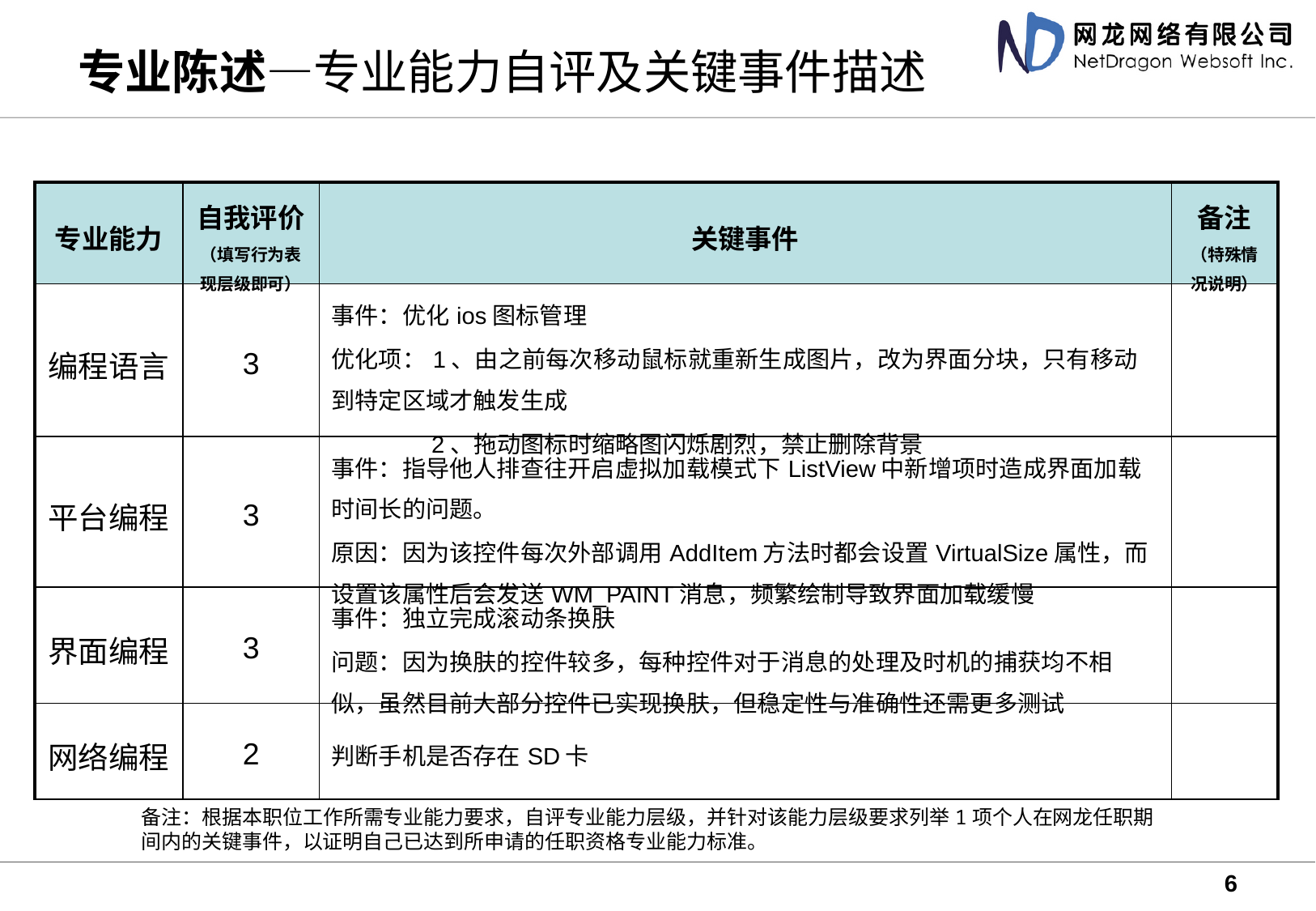

# 专业陈述—专业能力自评及关键事件描述
| 专业能力 | 自我评价 （填写行为表现层级即可） | 关键事件 | 备注 （特殊情况说明） |
| --- | --- | --- | --- |
| 编程语言 | 3 | 事件：优化ios图标管理 优化项：1、由之前每次移动鼠标就重新生成图片，改为界面分块，只有移动到特定区域才触发生成 2、拖动图标时缩略图闪烁剧烈，禁止删除背景 |  |
| 平台编程 | 3 | 事件：指导他人排查往开启虚拟加载模式下ListView中新增项时造成界面加载时间长的问题。 原因：因为该控件每次外部调用AddItem方法时都会设置VirtualSize属性，而设置该属性后会发送WM\_PAINT消息，频繁绘制导致界面加载缓慢 |  |
| 界面编程 | 3 | 事件：独立完成滚动条换肤 问题：因为换肤的控件较多，每种控件对于消息的处理及时机的捕获均不相似，虽然目前大部分控件已实现换肤，但稳定性与准确性还需更多测试 |  |
| 网络编程 | 2 | 判断手机是否存在SD卡 |  |
备注：根据本职位工作所需专业能力要求，自评专业能力层级，并针对该能力层级要求列举1项个人在网龙任职期间内的关键事件，以证明自己已达到所申请的任职资格专业能力标准。
6